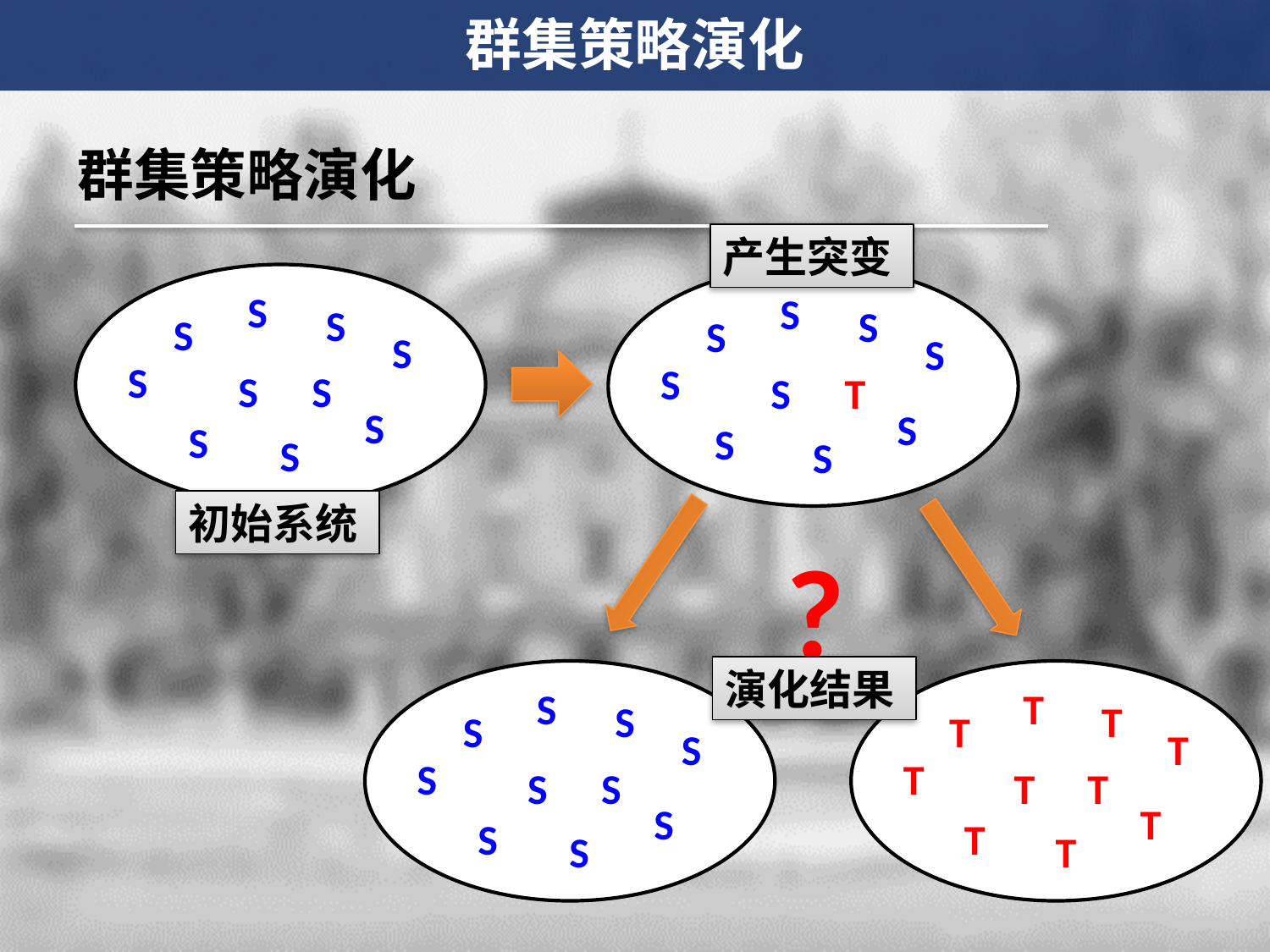

群集策略演化
群集策略演化
产生突变

S
S
S
S
S
S
S
S
S

S
S
S
S
T
S
S
S
S
S
S
初始系统
?

演化结果

S
T
S
T
S
T
S
T
S
T
S
S
T
T
S
T
S
T
S
T